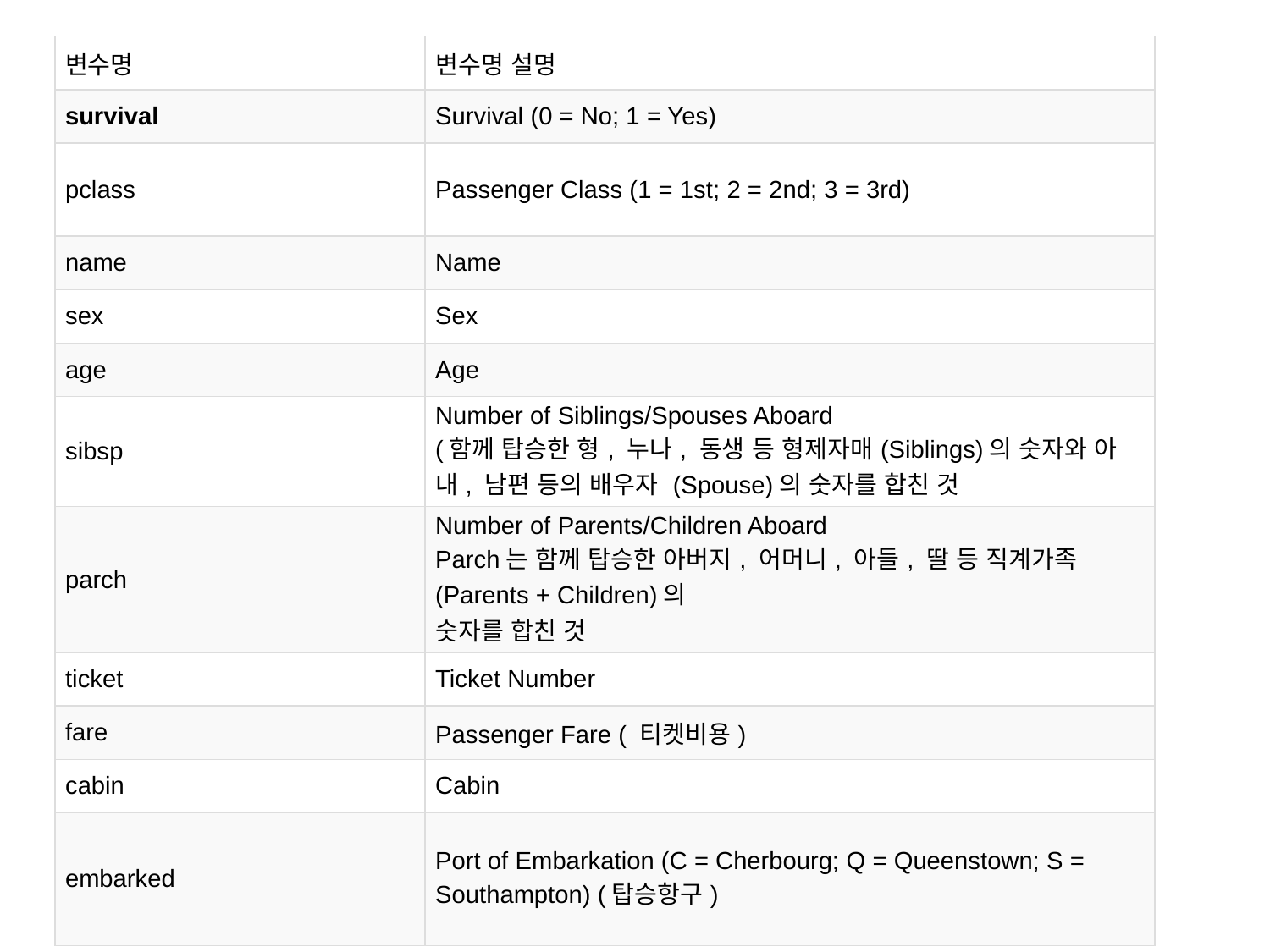

| 변수명 | 변수명 설명 |
| --- | --- |
| survival | Survival (0 = No; 1 = Yes) |
| pclass | Passenger Class (1 = 1st; 2 = 2nd; 3 = 3rd) |
| name | Name |
| sex | Sex |
| age | Age |
| sibsp | Number of Siblings/Spouses Aboard (함께 탑승한 형, 누나, 동생 등 형제자매(Siblings)의 숫자와 아내, 남편 등의 배우자 (Spouse)의 숫자를 합친 것 |
| parch | Number of Parents/Children Aboard Parch는 함께 탑승한 아버지, 어머니, 아들, 딸 등 직계가족(Parents + Children)의 숫자를 합친 것 |
| ticket | Ticket Number |
| fare | Passenger Fare ( 티켓비용) |
| cabin | Cabin |
| embarked | Port of Embarkation (C = Cherbourg; Q = Queenstown; S = Southampton) (탑승항구) |